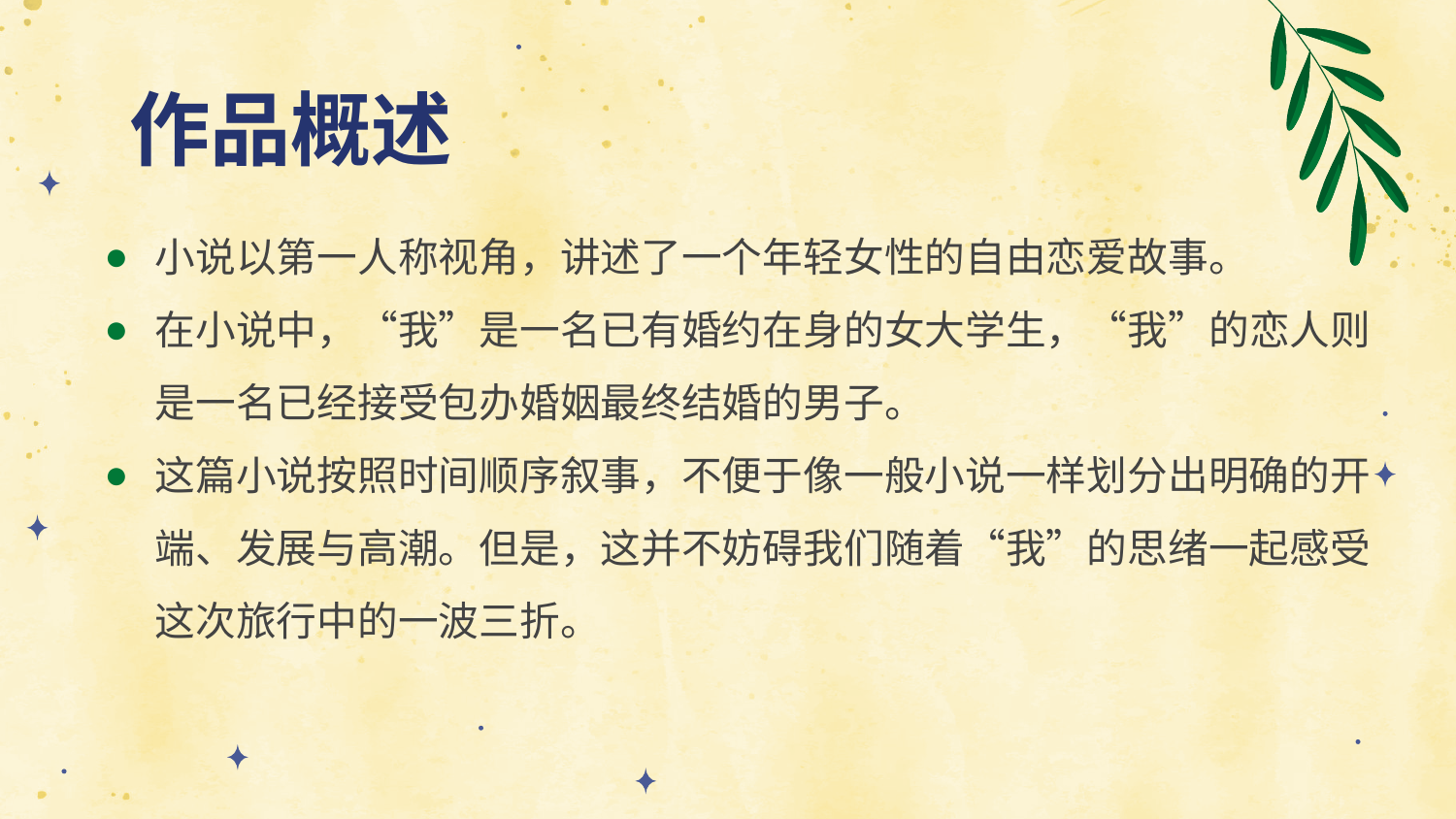

# 作品概述
小说以第一人称视角，讲述了一个年轻女性的自由恋爱故事。
在小说中，“我”是一名已有婚约在身的女大学生，“我”的恋人则是一名已经接受包办婚姻最终结婚的男子。
这篇小说按照时间顺序叙事，不便于像一般小说一样划分出明确的开端、发展与高潮。但是，这并不妨碍我们随着“我”的思绪一起感受这次旅行中的一波三折。